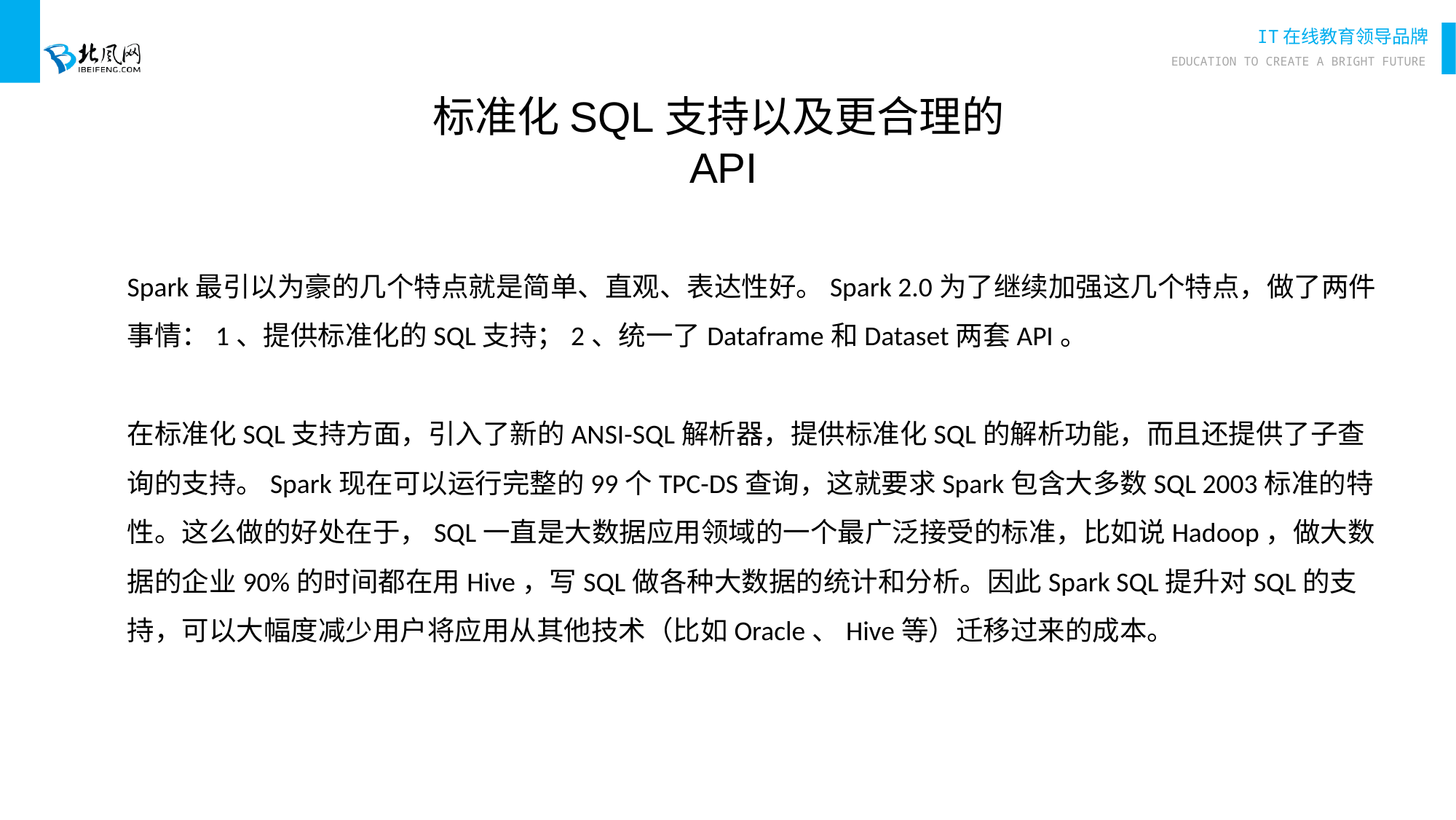

标准化SQL支持以及更合理的API
Spark最引以为豪的几个特点就是简单、直观、表达性好。Spark 2.0为了继续加强这几个特点，做了两件事情：1、提供标准化的SQL支持；2、统一了Dataframe和Dataset两套API。

在标准化SQL支持方面，引入了新的ANSI-SQL解析器，提供标准化SQL的解析功能，而且还提供了子查询的支持。Spark现在可以运行完整的99个TPC-DS查询，这就要求Spark包含大多数SQL 2003标准的特性。这么做的好处在于，SQL一直是大数据应用领域的一个最广泛接受的标准，比如说Hadoop，做大数据的企业90%的时间都在用Hive，写SQL做各种大数据的统计和分析。因此Spark SQL提升对SQL的支持，可以大幅度减少用户将应用从其他技术（比如Oracle、Hive等）迁移过来的成本。